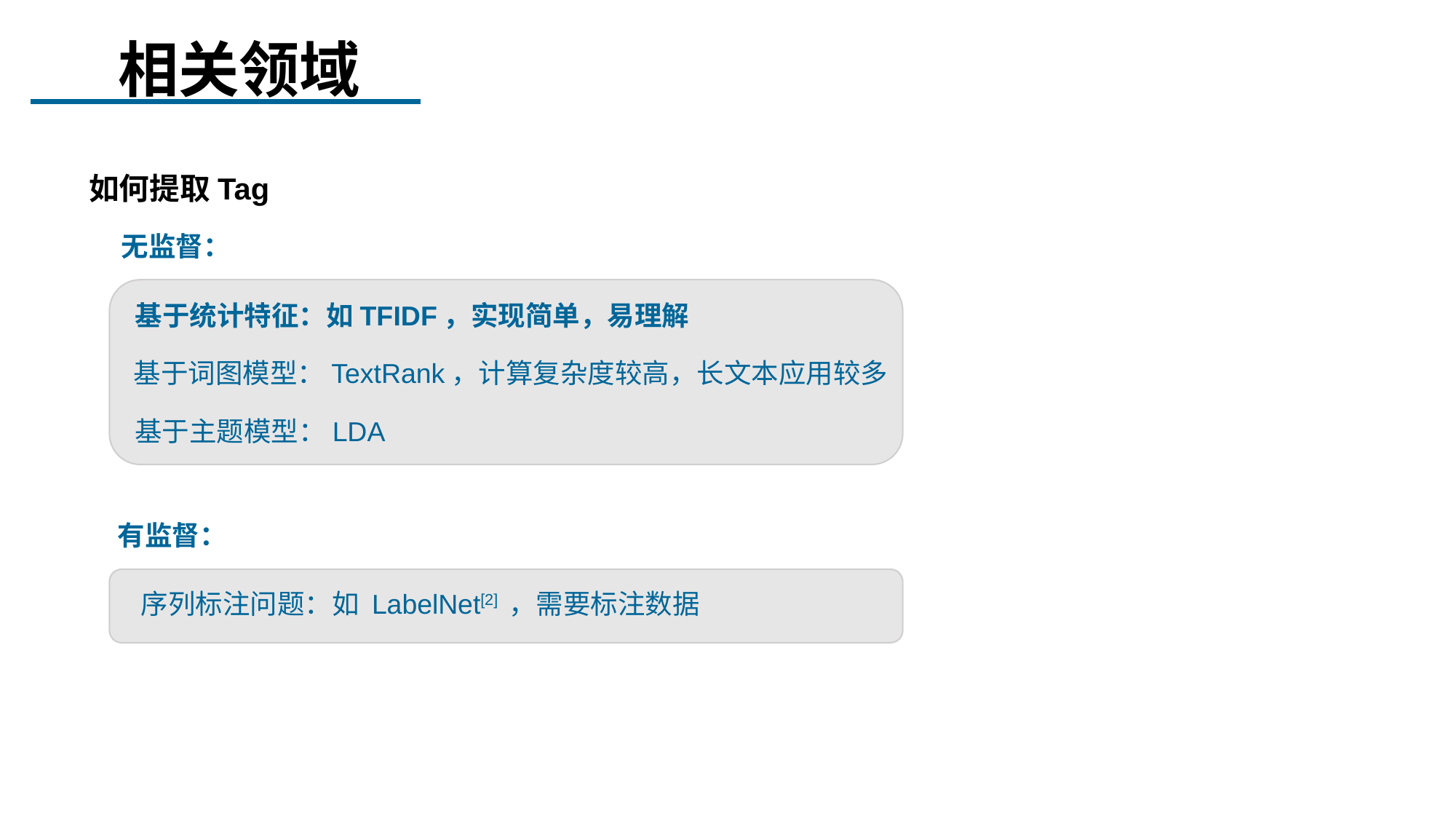

相关领域
如何提取Tag
无监督：

基于统计特征：如TFIDF，实现简单，易理解

基于词图模型：TextRank，计算复杂度较高，长文本应用较多

基于主题模型：LDA
有监督：

序列标注问题：如 LabelNet[2] ，需要标注数据